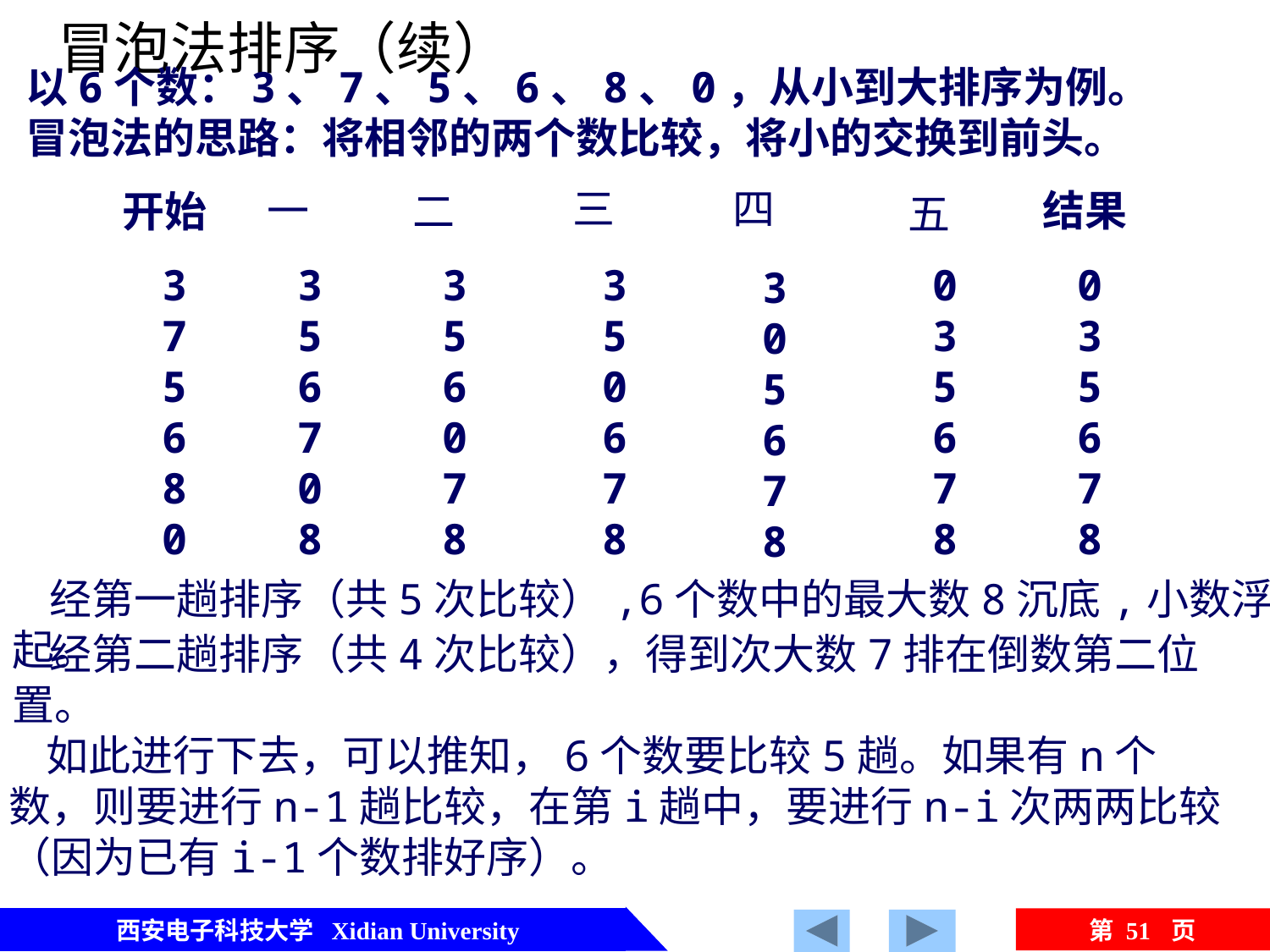

冒泡法排序（续）
以6个数：3、7、5、6、8、0，从小到大排序为例。
冒泡法的思路：将相邻的两个数比较，将小的交换到前头。
三
3
5
0
6
7
8
四
3
0
5
6
7
8
一
3
5
6
7
0
8
结果
0
3
5
6
7
8
开始
3
7
5
6
8
0

二
3
5
6
0
7
8
五
0
3
5
6
7
8
经第一趟排序（共5次比较）,6个数中的最大数8沉底,小数浮起。
经第二趟排序（共4次比较），得到次大数7排在倒数第二位置。
如此进行下去，可以推知，6个数要比较5趟。如果有n个数，则要进行n-1趟比较，在第i趟中，要进行n-i次两两比较（因为已有i-1个数排好序）。